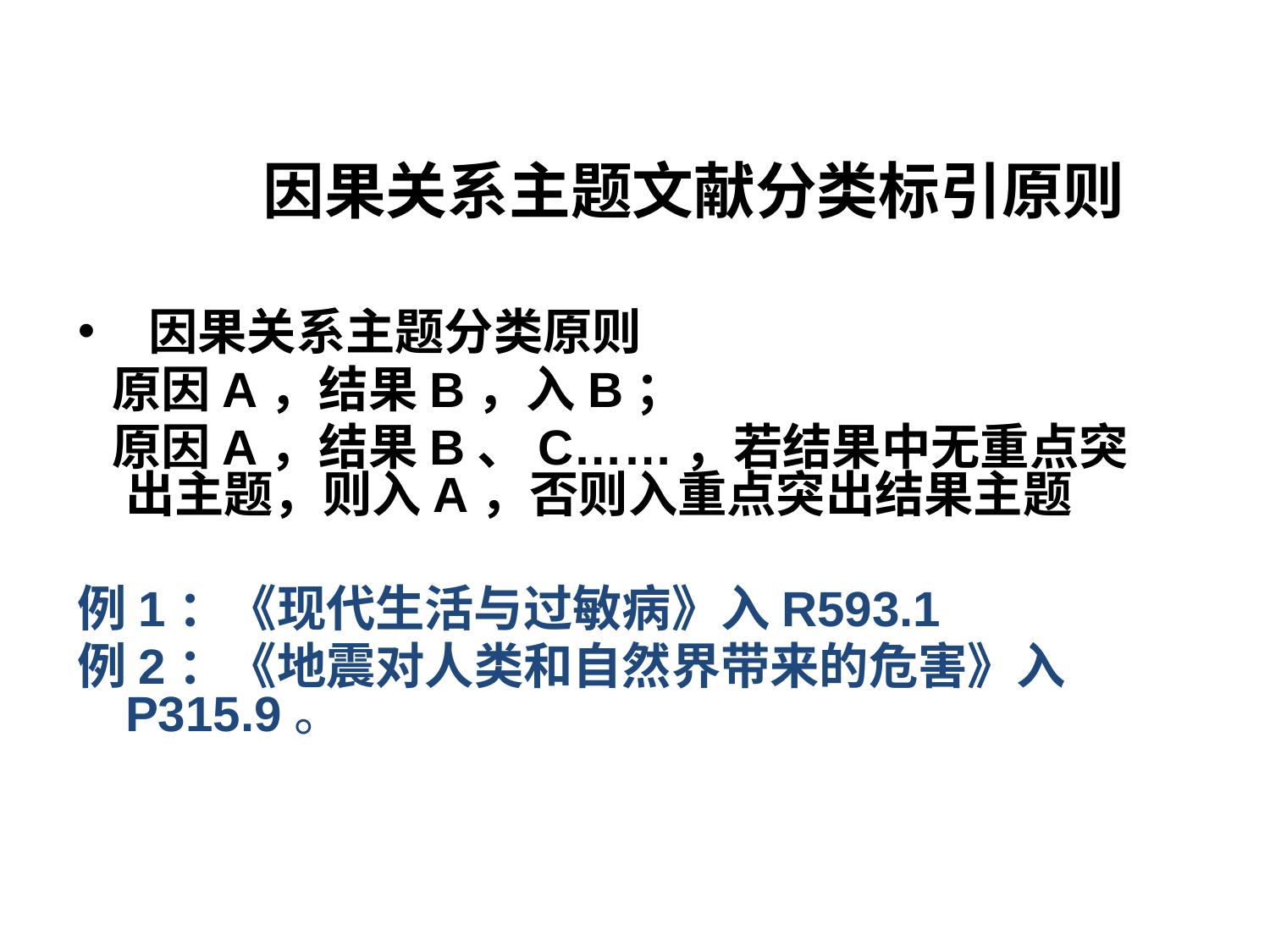

# 因果关系主题文献分类标引原则
 因果关系主题分类原则
  原因A，结果B，入B；
  原因A，结果B、C……，若结果中无重点突出主题，则入A，否则入重点突出结果主题

例1：《现代生活与过敏病》入R593.1
例2：《地震对人类和自然界带来的危害》入P315.9。